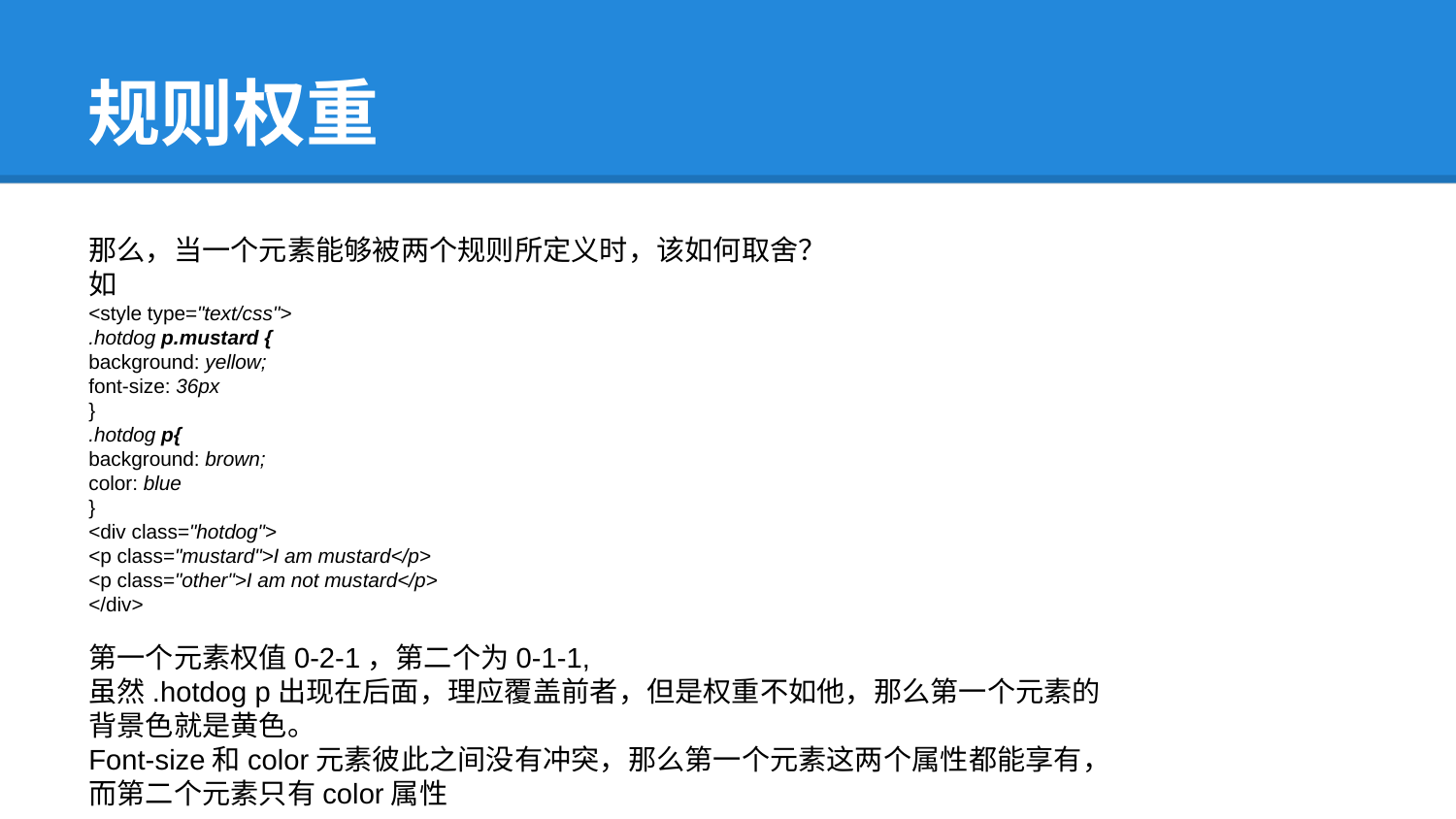

# 规则权重

那么，当一个元素能够被两个规则所定义时，该如何取舍？
如
<style type="text/css">
.hotdog p.mustard {
background: yellow;
font-size: 36px
}
.hotdog p{
background: brown;
color: blue
}
<div class="hotdog">
<p class="mustard">I am mustard</p>
<p class="other">I am not mustard</p>
</div>

第一个元素权值0-2-1，第二个为0-1-1,
虽然.hotdog p出现在后面，理应覆盖前者，但是权重不如他，那么第一个元素的背景色就是黄色。
Font-size和color元素彼此之间没有冲突，那么第一个元素这两个属性都能享有，而第二个元素只有color属性